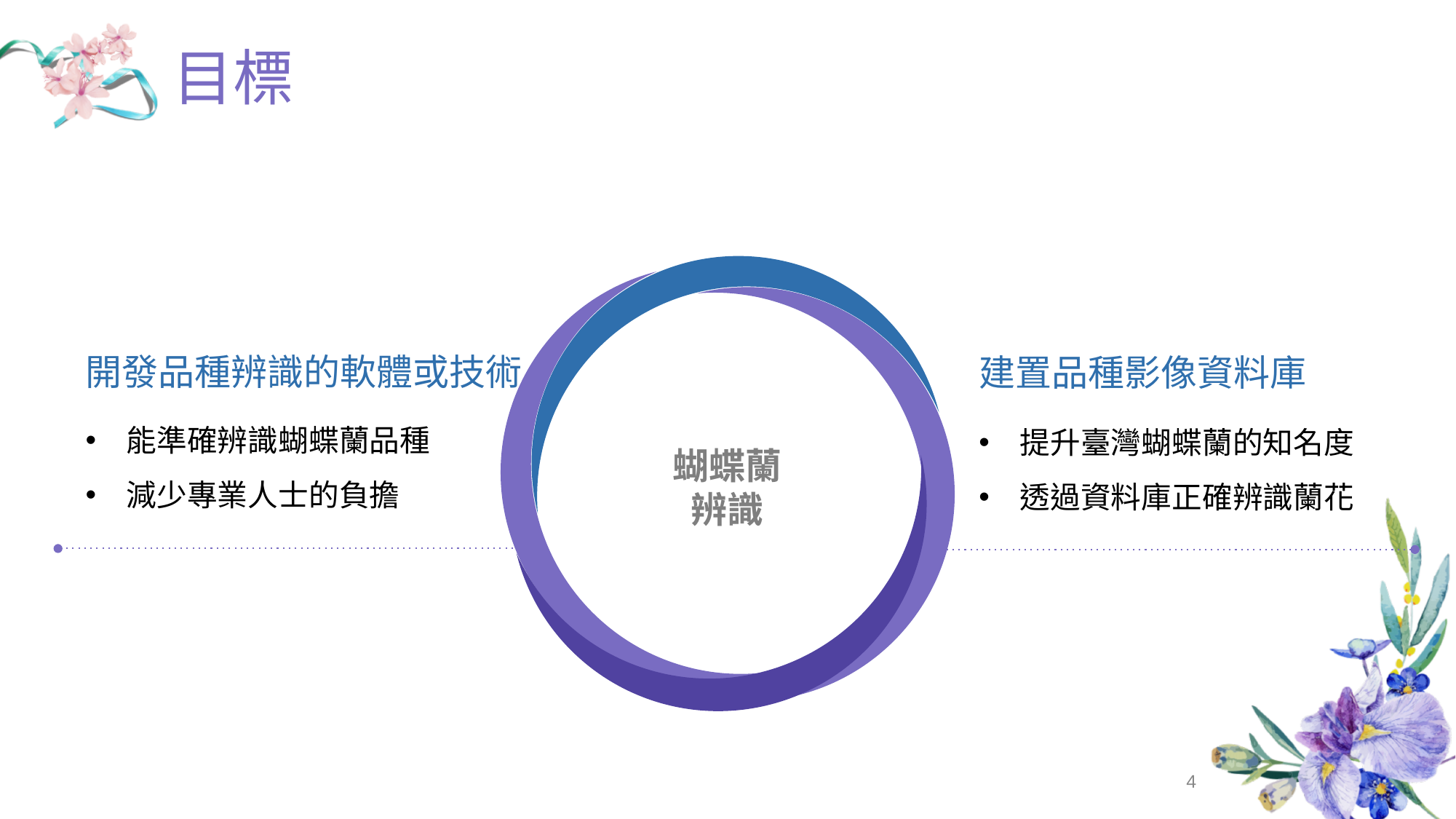

# 目標

開發品種辨識的軟體或技術
能準確辨識蝴蝶蘭品種
減少專業人士的負擔
建置品種影像資料庫
提升臺灣蝴蝶蘭的知名度
透過資料庫正確辨識蘭花
蝴蝶蘭
辨識
4